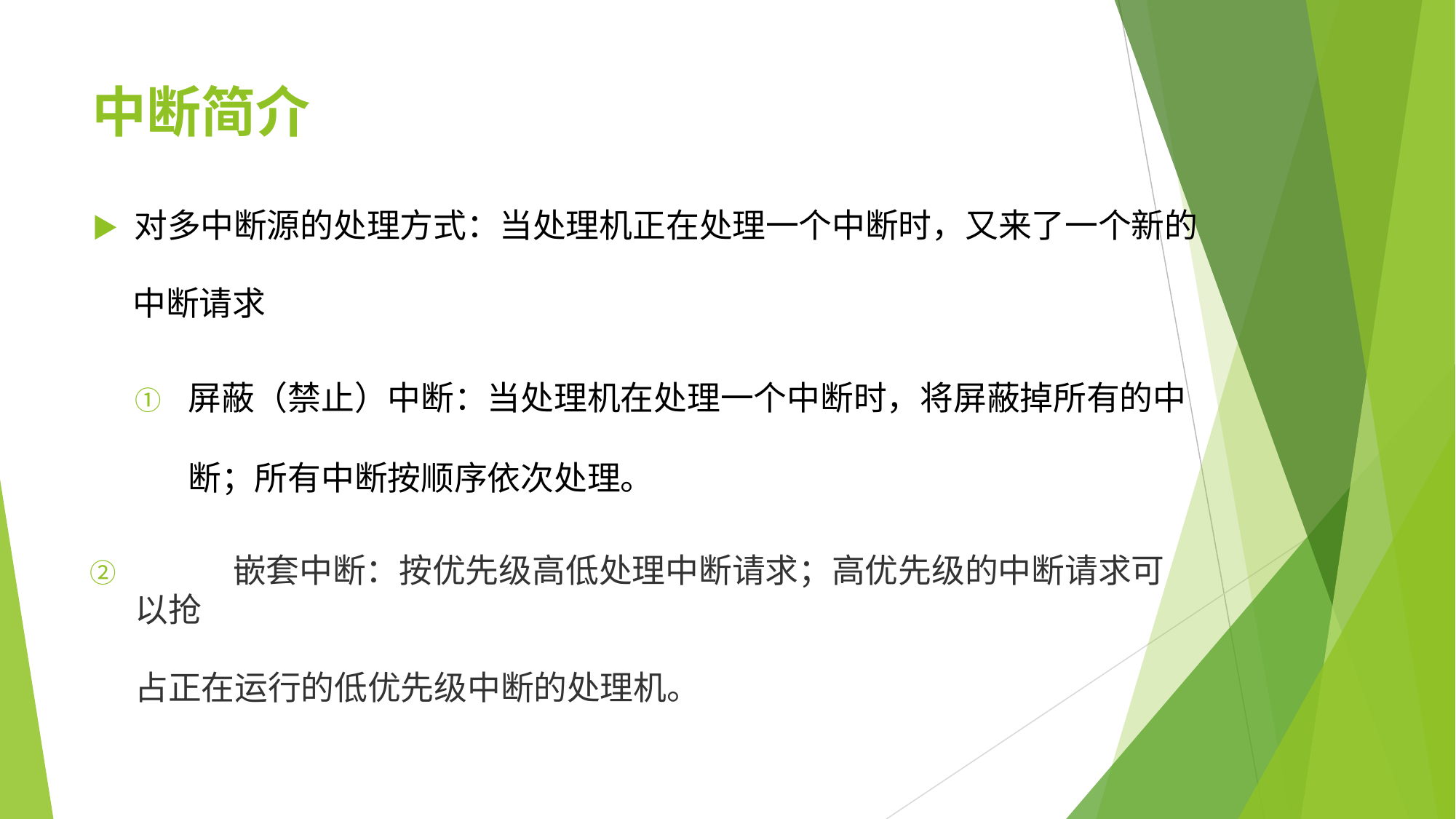

# 中断简介
▶	对多中断源的处理方式：当处理机正在处理一个中断时，又来了一个新的

中断请求
①	屏蔽（禁止）中断：当处理机在处理一个中断时，将屏蔽掉所有的中 断；所有中断按顺序依次处理。

②	嵌套中断：按优先级高低处理中断请求；高优先级的中断请求可以抢

占正在运行的低优先级中断的处理机。